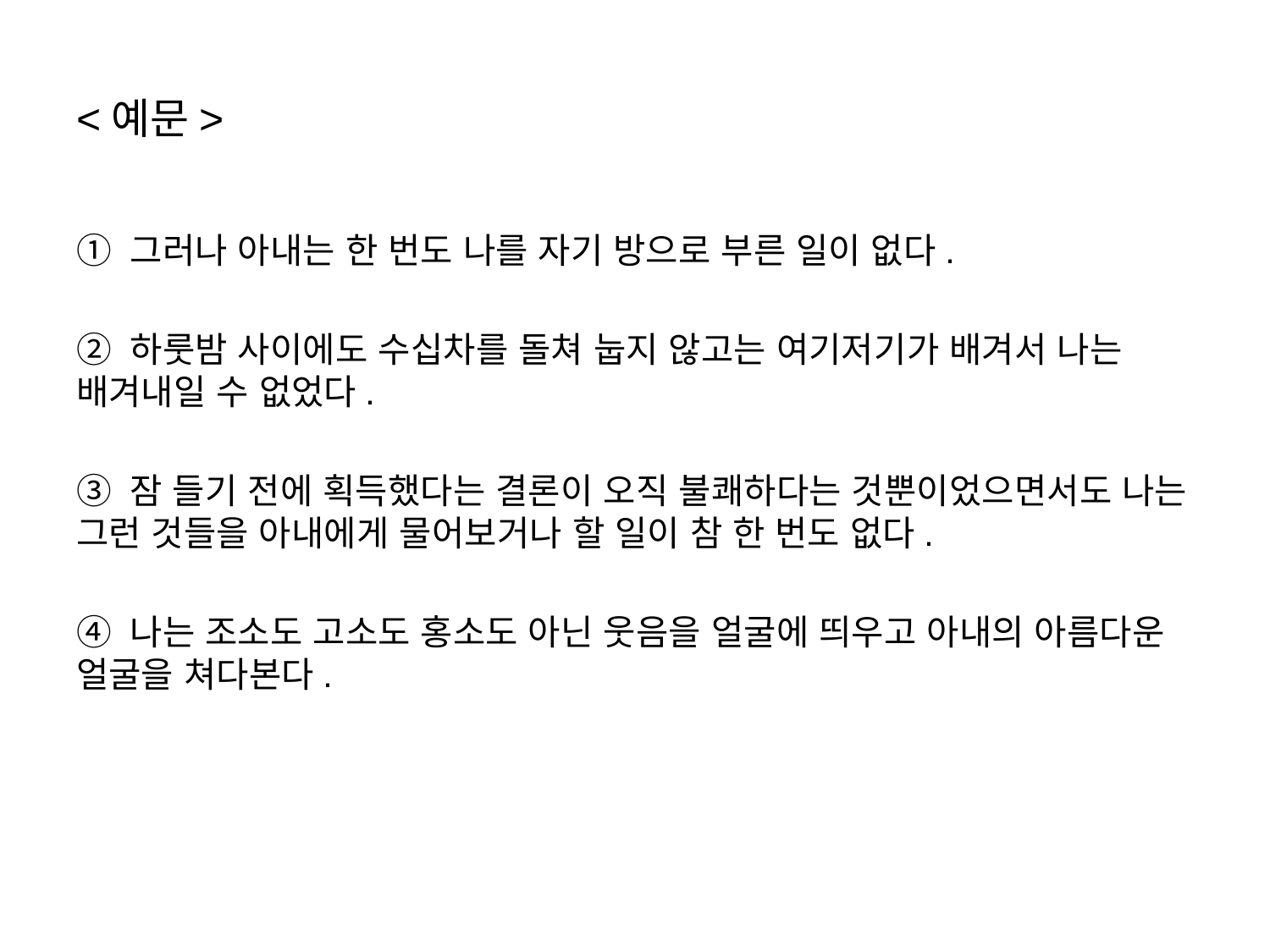

# <예문>
① 그러나 아내는 한 번도 나를 자기 방으로 부른 일이 없다.

② 하룻밤 사이에도 수십차를 돌쳐 눕지 않고는 여기저기가 배겨서 나는 배겨내일 수 없었다.

③ 잠 들기 전에 획득했다는 결론이 오직 불쾌하다는 것뿐이었으면서도 나는 그런 것들을 아내에게 물어보거나 할 일이 참 한 번도 없다.

④ 나는 조소도 고소도 홍소도 아닌 웃음을 얼굴에 띄우고 아내의 아름다운 얼굴을 쳐다본다.